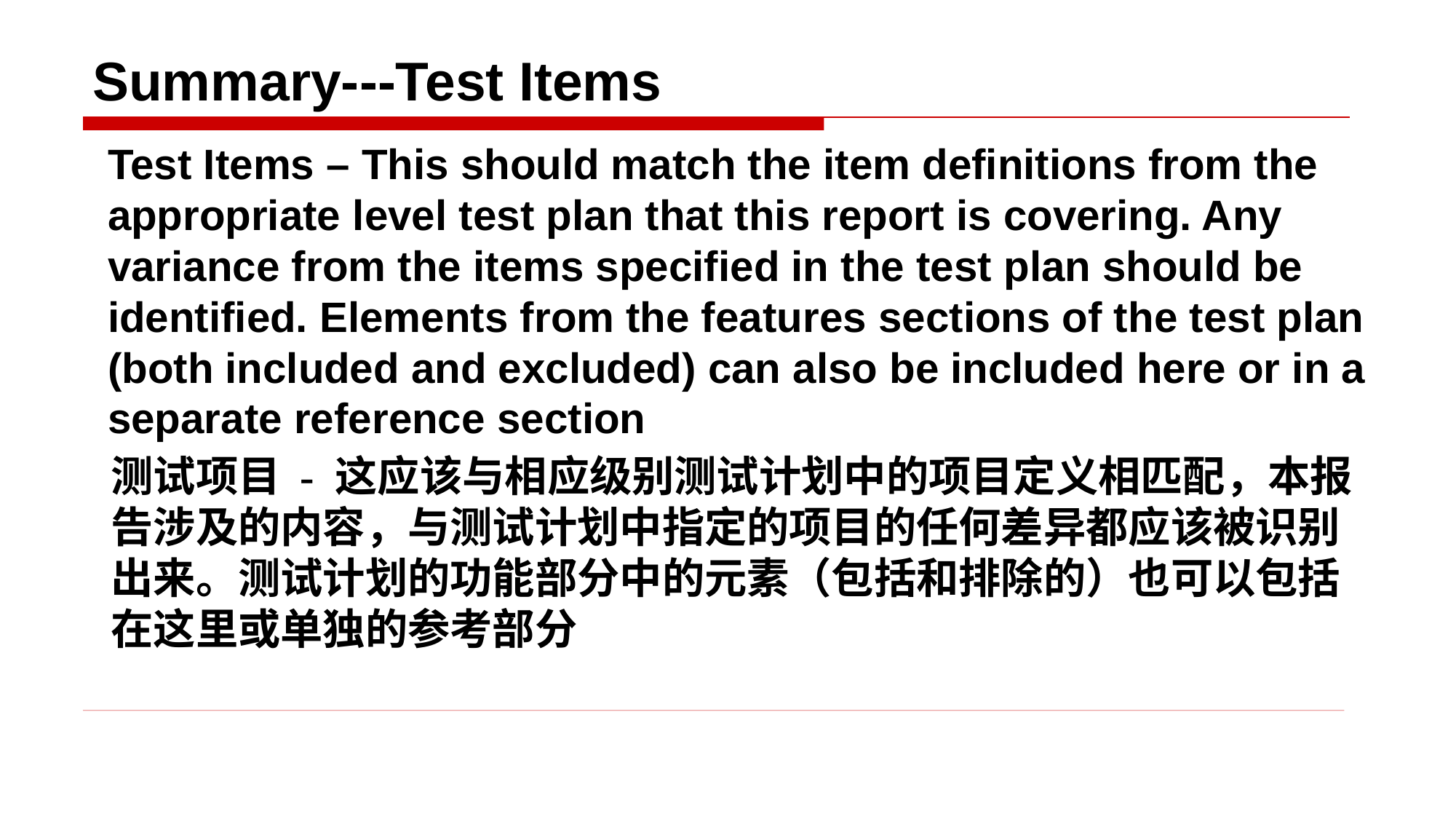

# Summary---Test Items
Test Items – This should match the item definitions from the appropriate level test plan that this report is covering. Any variance from the items specified in the test plan should be identified. Elements from the features sections of the test plan (both included and excluded) can also be included here or in a separate reference section
测试项目 - 这应该与相应级别测试计划中的项目定义相匹配，本报告涉及的内容，与测试计划中指定的项目的任何差异都应该被识别出来。测试计划的功能部分中的元素（包括和排除的）也可以包括在这里或单独的参考部分